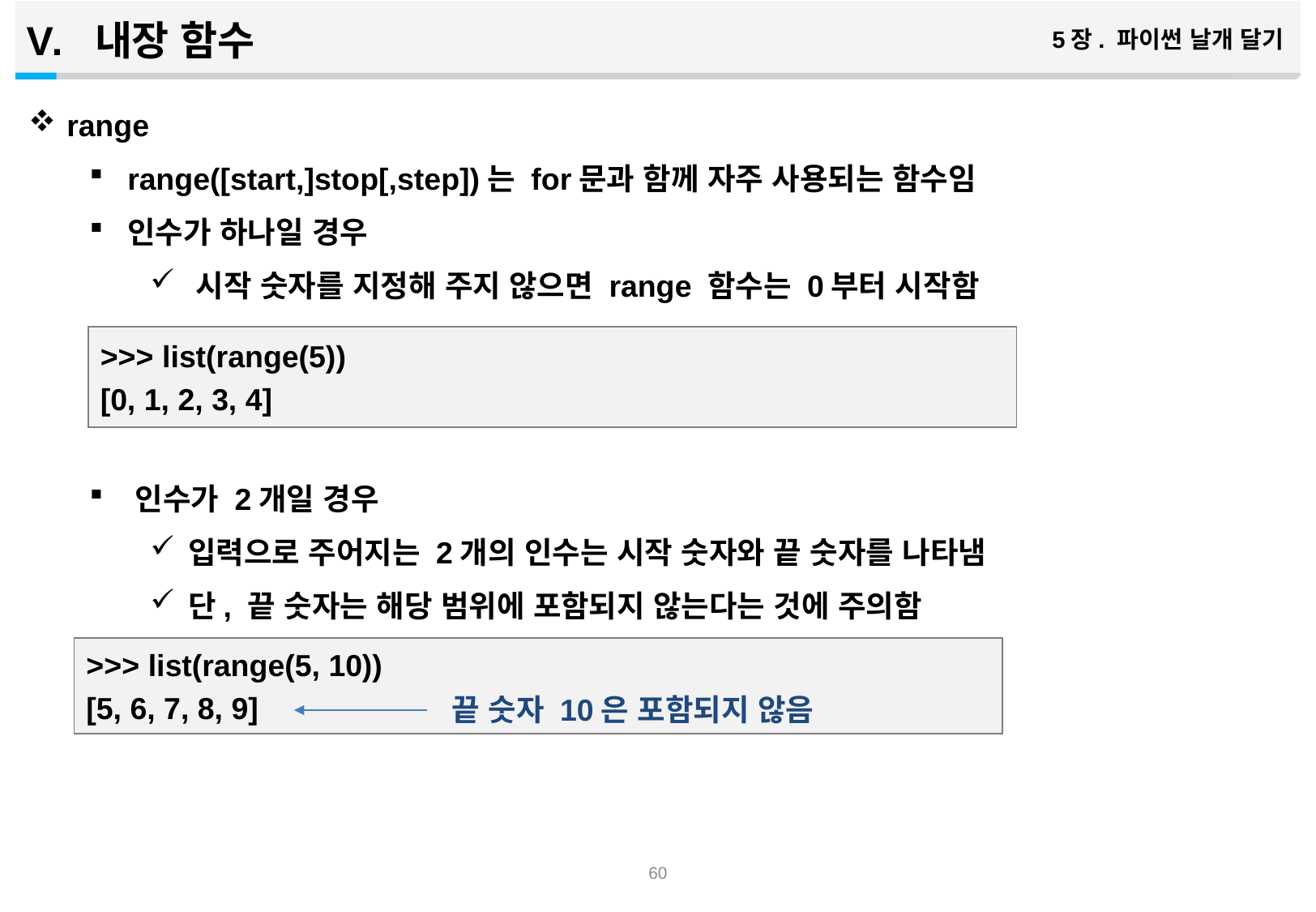

내장 함수
5장. 파이썬 날개 달기
range
range([start,]stop[,step])는 for문과 함께 자주 사용되는 함수임
인수가 하나일 경우
시작 숫자를 지정해 주지 않으면 range 함수는 0부터 시작함

인수가 2개일 경우
입력으로 주어지는 2개의 인수는 시작 숫자와 끝 숫자를 나타냄
단, 끝 숫자는 해당 범위에 포함되지 않는다는 것에 주의함

>>> list(range(5))
[0, 1, 2, 3, 4]
>>> list(range(5, 10))
[5, 6, 7, 8, 9]
끝 숫자 10은 포함되지 않음
60